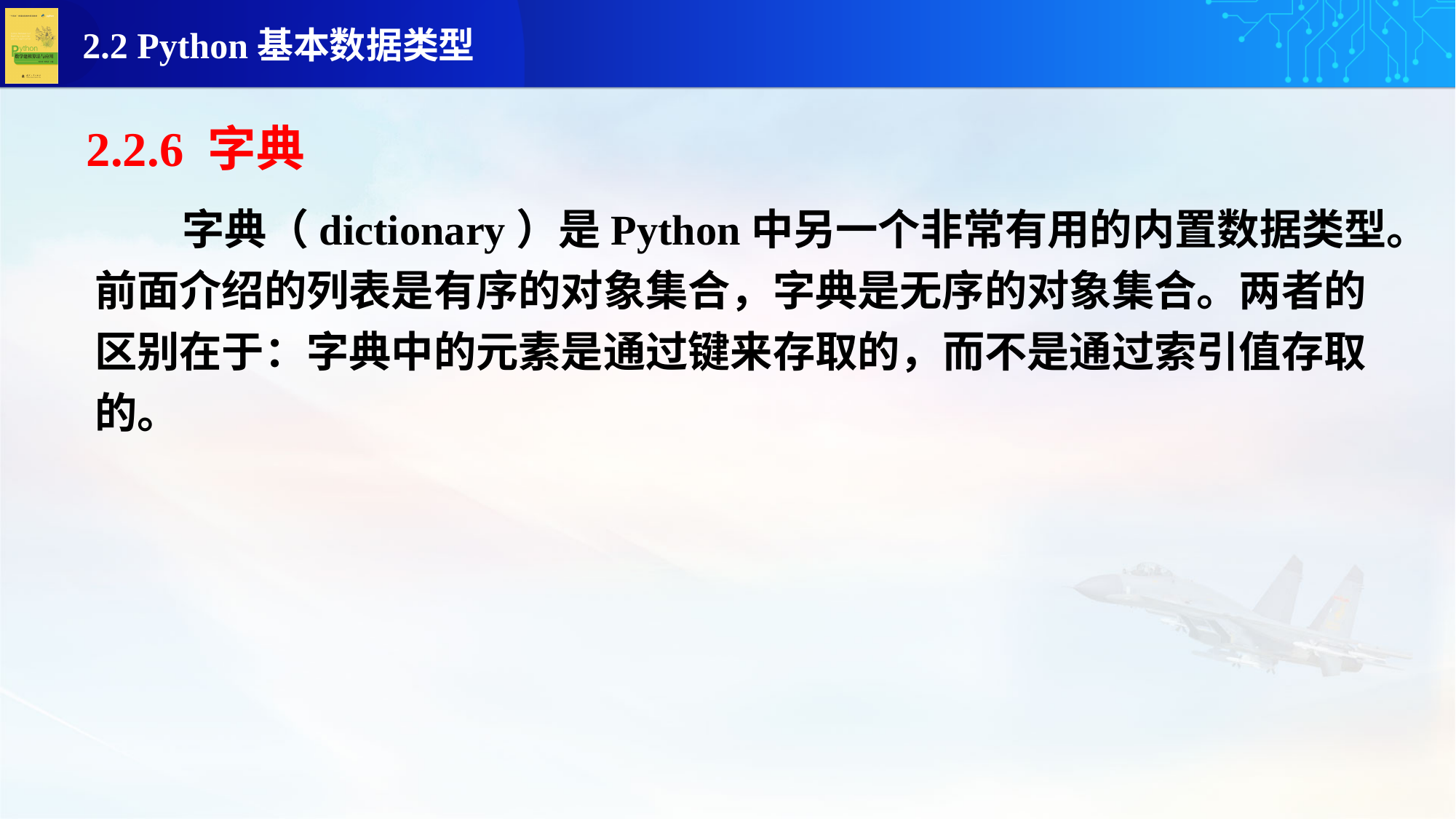

2.2.6 字典
        字典（dictionary）是Python中另一个非常有用的内置数据类型。前面介绍的列表是有序的对象集合，字典是无序的对象集合。两者的区别在于：字典中的元素是通过键来存取的，而不是通过索引值存取的。